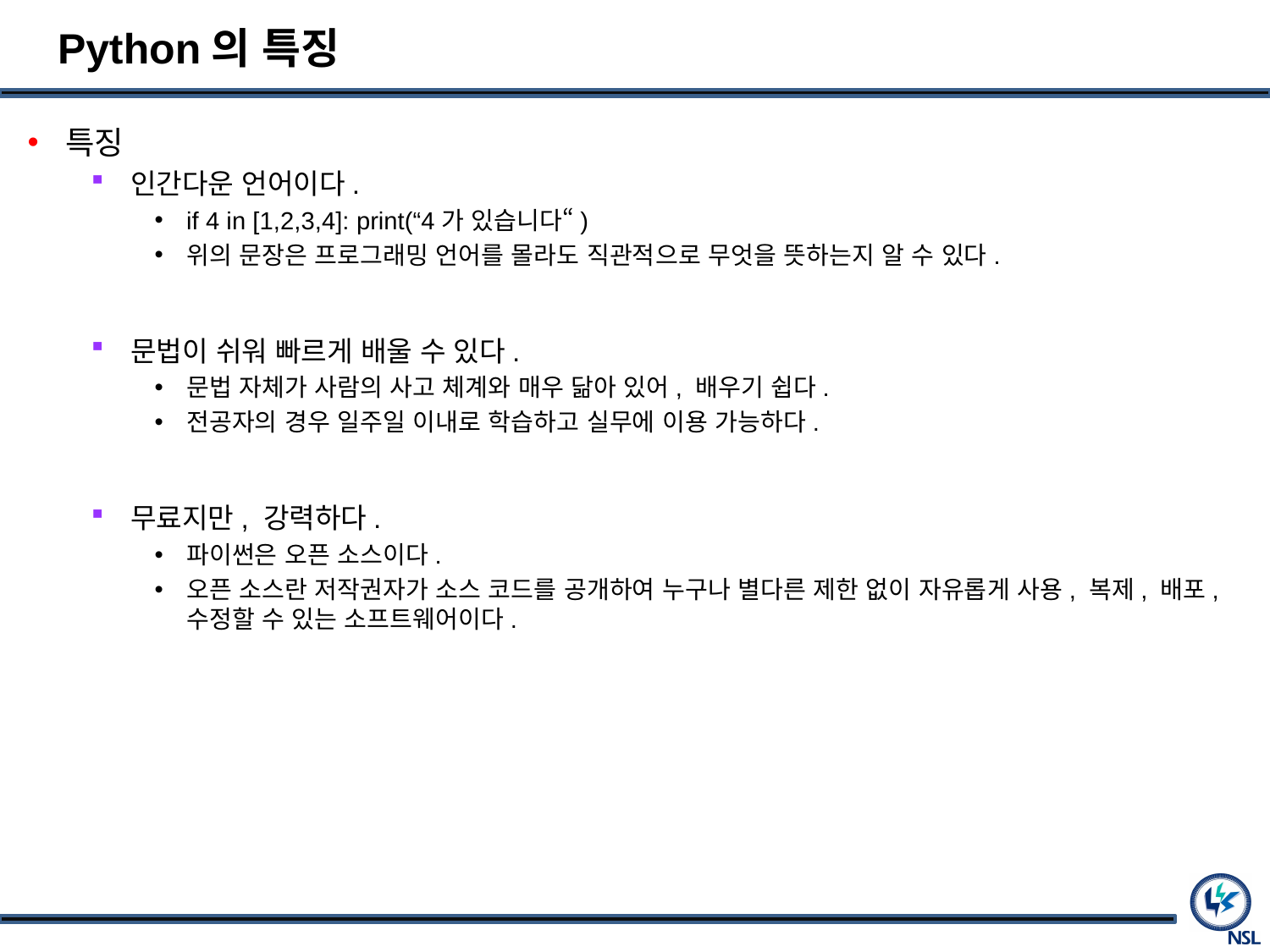

# Python의 특징
특징
인간다운 언어이다.
if 4 in [1,2,3,4]: print(“4가 있습니다“)
위의 문장은 프로그래밍 언어를 몰라도 직관적으로 무엇을 뜻하는지 알 수 있다.

문법이 쉬워 빠르게 배울 수 있다.
문법 자체가 사람의 사고 체계와 매우 닮아 있어, 배우기 쉽다.
전공자의 경우 일주일 이내로 학습하고 실무에 이용 가능하다.

무료지만, 강력하다.
파이썬은 오픈 소스이다.
오픈 소스란 저작권자가 소스 코드를 공개하여 누구나 별다른 제한 없이 자유롭게 사용, 복제, 배포, 수정할 수 있는 소프트웨어이다.